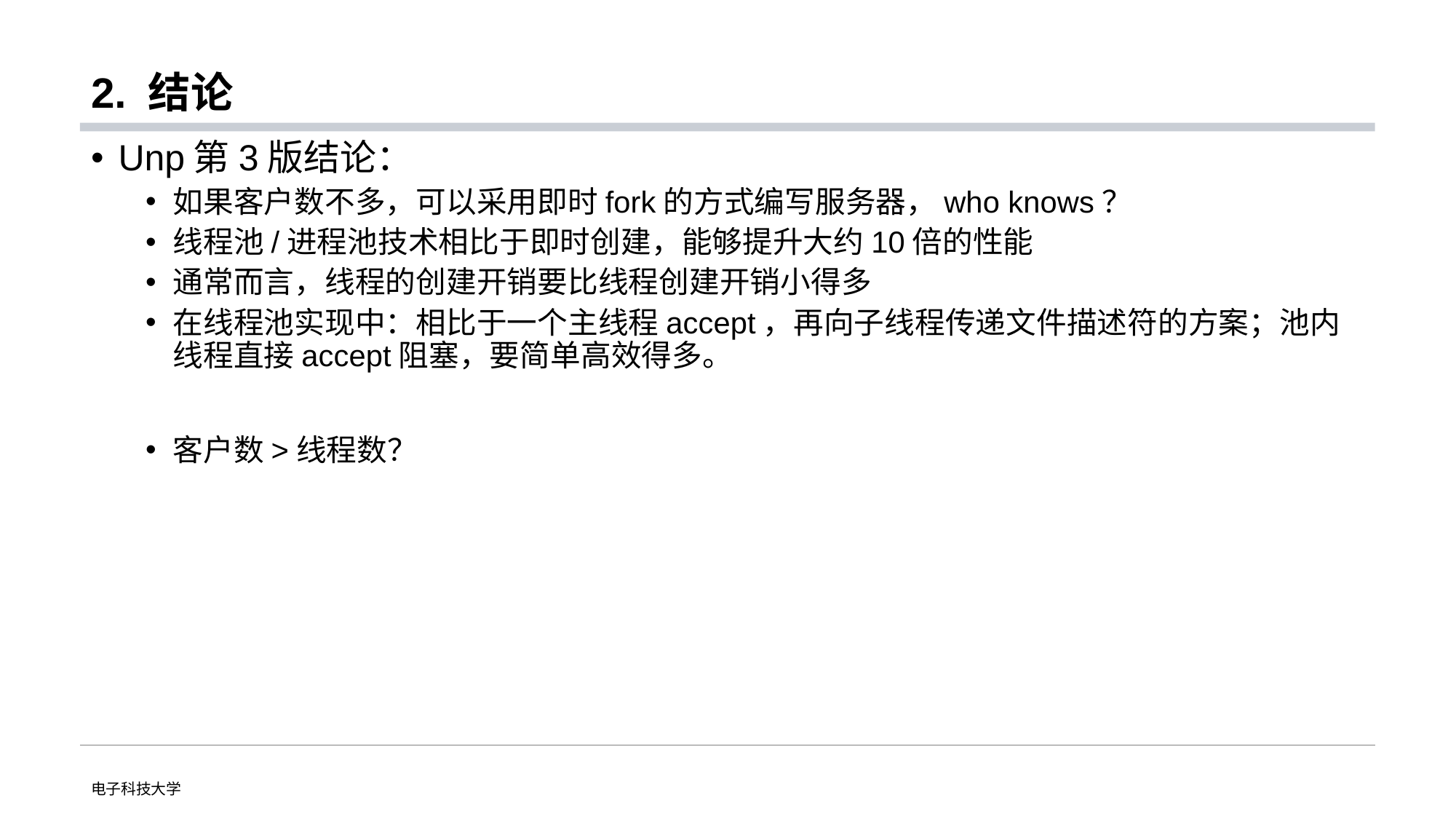

# 2. 结论
Unp第3版结论：
如果客户数不多，可以采用即时fork的方式编写服务器，who knows？
线程池/进程池技术相比于即时创建，能够提升大约10倍的性能
通常而言，线程的创建开销要比线程创建开销小得多
在线程池实现中：相比于一个主线程accept，再向子线程传递文件描述符的方案；池内线程直接accept阻塞，要简单高效得多。

客户数>线程数？

电子科技大学